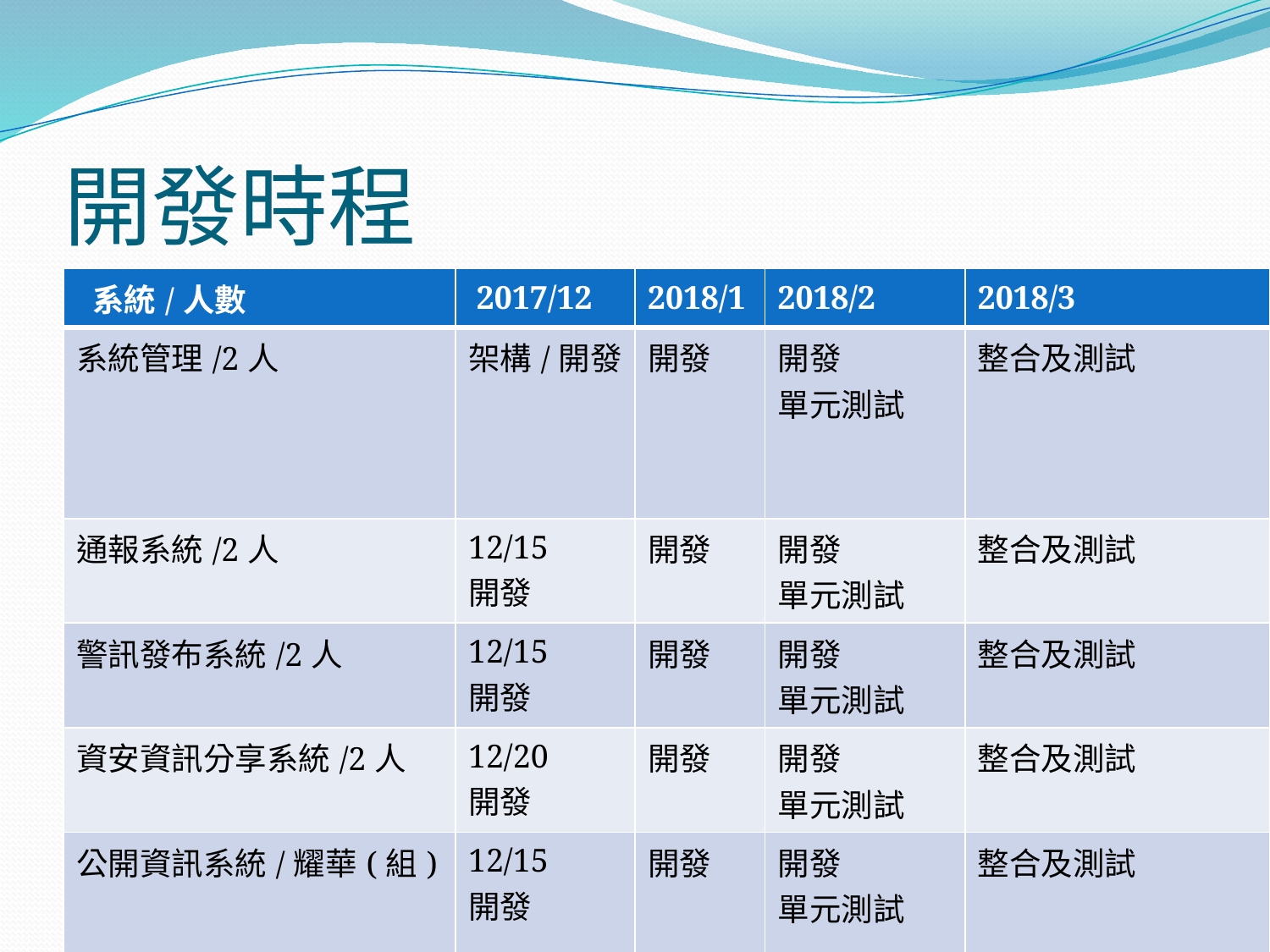

# 開發時程
| 系統/人數 | 2017/12 | 2018/1 | 2018/2 | 2018/3 |
| --- | --- | --- | --- | --- |
| 系統管理/2人 | 架構/開發 | 開發 | 開發 單元測試 | 整合及測試 |
| 通報系統/2人 | 12/15 開發 | 開發 | 開發 單元測試 | 整合及測試 |
| 警訊發布系統/2人 | 12/15 開發 | 開發 | 開發 單元測試 | 整合及測試 |
| 資安資訊分享系統/2人 | 12/20 開發 | 開發 | 開發 單元測試 | 整合及測試 |
| 公開資訊系統/耀華(組) | 12/15 開發 | 開發 | 開發 單元測試 | 整合及測試 |